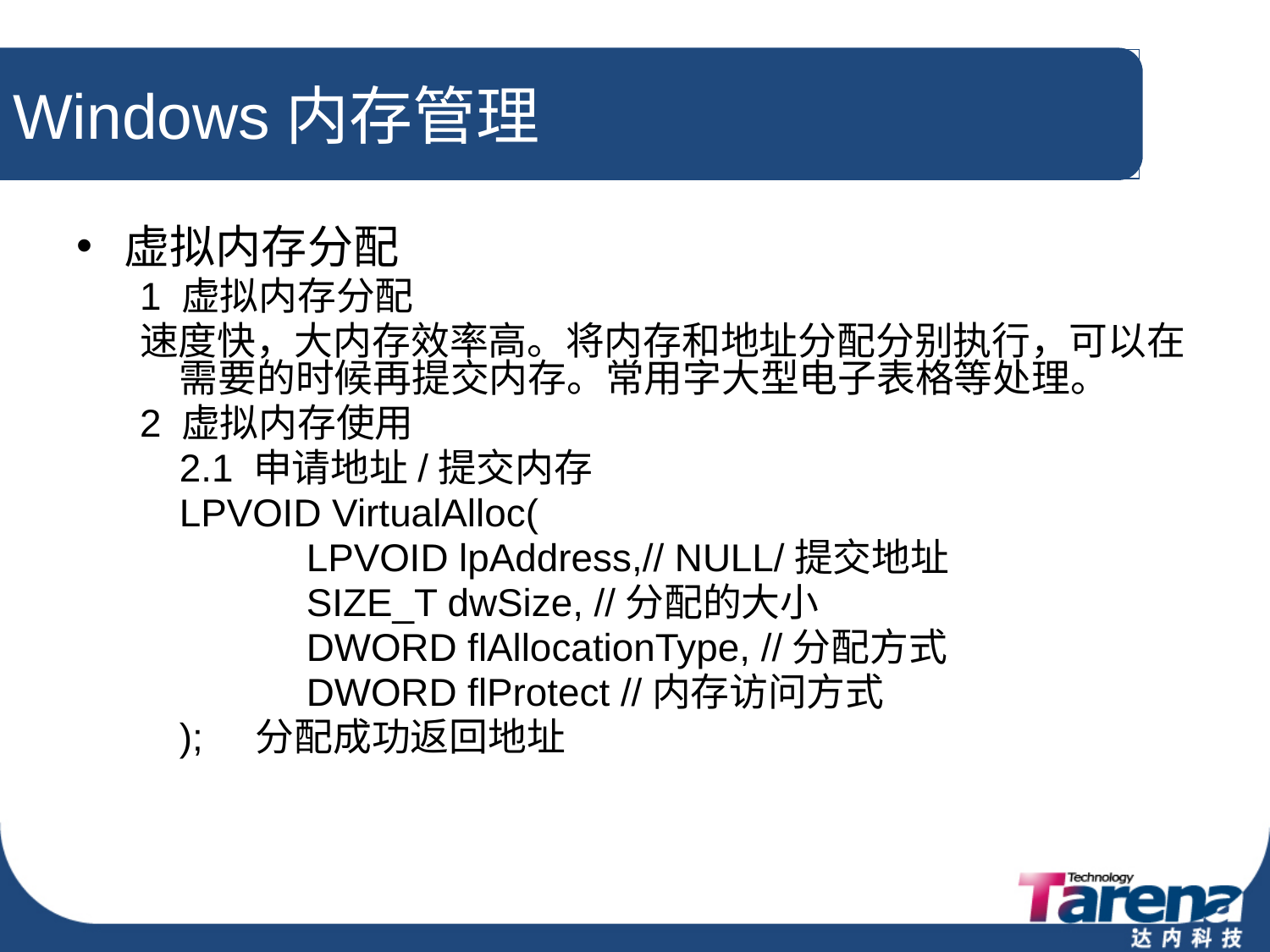

# Windows内存管理
虚拟内存分配
1 虚拟内存分配
速度快，大内存效率高。将内存和地址分配分别执行，可以在需要的时候再提交内存。常用字大型电子表格等处理。
2 虚拟内存使用
	2.1 申请地址/提交内存
	LPVOID VirtualAlloc(
		LPVOID lpAddress,// NULL/提交地址
		SIZE_T dwSize, //分配的大小
		DWORD flAllocationType, //分配方式
		DWORD flProtect //内存访问方式
	);    分配成功返回地址